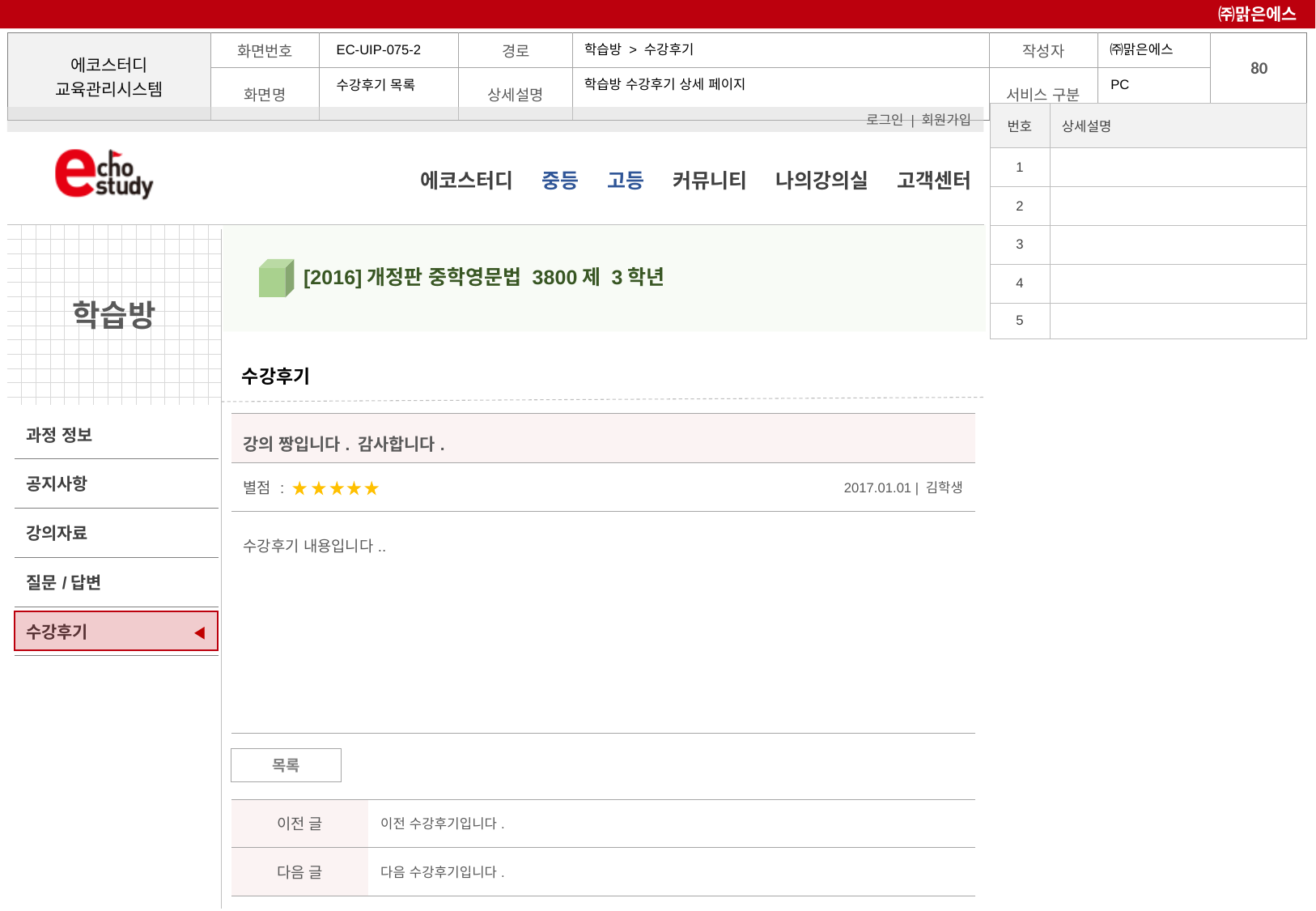

㈜맑은에스
학습방 > 수강후기
EC-UIP-075-2
PC
학습방 수강후기 상세 페이지
수강후기 목록
| 번호 | 상세설명 |
| --- | --- |
| 1 |  |
| 2 |  |
| 3 |  |
| 4 |  |
| 5 |  |
# [2016]개정판 중학영문법 3800제 3학년
수강후기
| 강의 짱입니다. 감사합니다. |  |
| --- | --- |
| 별점 : | 2017.01.01 | 김학생 |
| 수강후기 내용입니다.. |  |

◀
목록
| 이전 글 | 이전 수강후기입니다. |
| --- | --- |
| 다음 글 | 다음 수강후기입니다. |